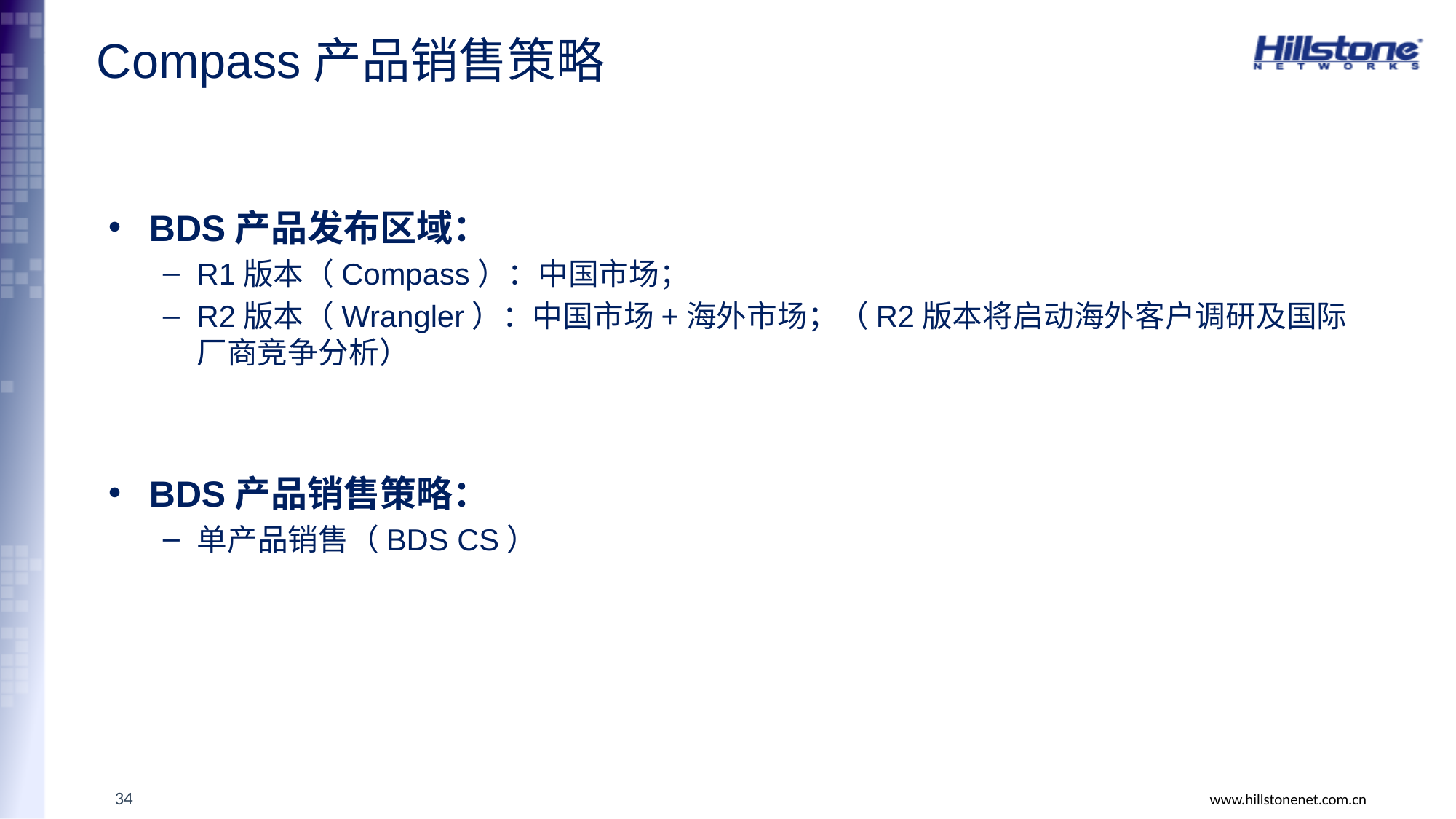

# Compass产品销售策略
BDS产品发布区域：
R1版本（Compass）：中国市场；
R2版本（Wrangler）：中国市场+海外市场；（R2版本将启动海外客户调研及国际厂商竞争分析）

BDS产品销售策略：
单产品销售（BDS CS）